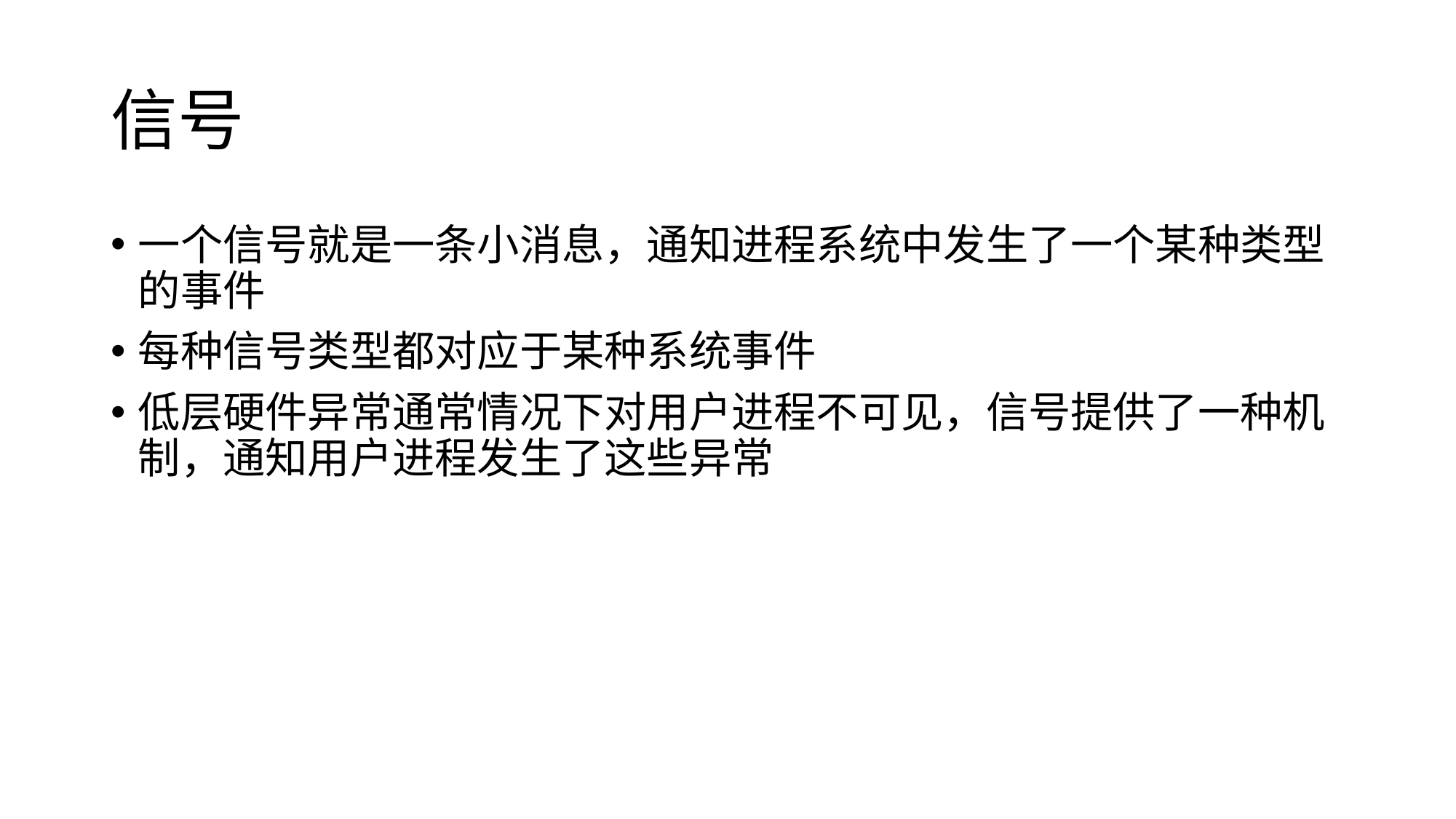

# 信号
一个信号就是一条小消息，通知进程系统中发生了一个某种类型的事件
每种信号类型都对应于某种系统事件
低层硬件异常通常情况下对用户进程不可见，信号提供了一种机制，通知用户进程发生了这些异常